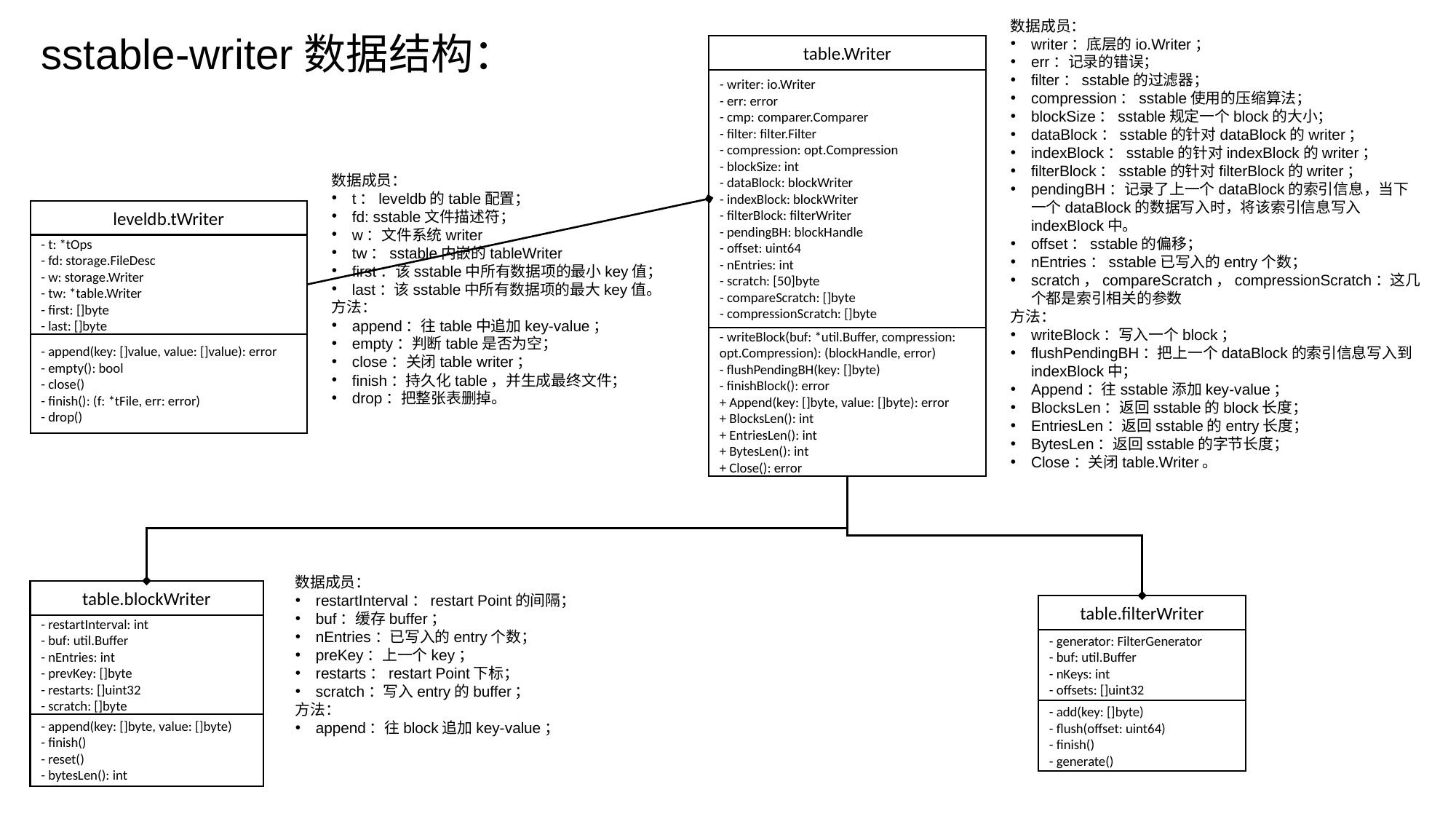

数据成员：
writer：底层的io.Writer；
err：记录的错误；
filter：sstable的过滤器；
compression：sstable使用的压缩算法；
blockSize：sstable规定一个block的大小；
dataBlock：sstable的针对dataBlock的writer；
indexBlock：sstable的针对indexBlock的writer；
filterBlock：sstable的针对filterBlock的writer；
pendingBH：记录了上一个dataBlock的索引信息，当下一个dataBlock的数据写入时，将该索引信息写入indexBlock中。
offset：sstable的偏移；
nEntries：sstable已写入的entry个数；
scratch，compareScratch，compressionScratch：这几个都是索引相关的参数
方法：
writeBlock：写入一个block；
flushPendingBH：把上一个dataBlock的索引信息写入到indexBlock中；
Append：往sstable添加key-value；
BlocksLen：返回sstable的block长度；
EntriesLen：返回sstable的entry长度；
BytesLen：返回sstable的字节长度；
Close：关闭table.Writer。

sstable-writer数据结构：
table.Writer
- writer: io.Writer
- err: error
- cmp: comparer.Comparer
- filter: filter.Filter
- compression: opt.Compression
- blockSize: int
- dataBlock: blockWriter
- indexBlock: blockWriter
- filterBlock: filterWriter
- pendingBH: blockHandle
- offset: uint64
- nEntries: int
- scratch: [50]byte
- compareScratch: []byte
- compressionScratch: []byte
- writeBlock(buf: *util.Buffer, compression: opt.Compression): (blockHandle, error)
- flushPendingBH(key: []byte)
- finishBlock(): error
+ Append(key: []byte, value: []byte): error
+ BlocksLen(): int
+ EntriesLen(): int
+ BytesLen(): int
+ Close(): error
数据成员：
t：leveldb的table配置；
fd: sstable文件描述符；
w：文件系统writer
tw：sstable内嵌的tableWriter
first：该sstable中所有数据项的最小key值；
last：该sstable中所有数据项的最大key值。
方法：
append：往table中追加key-value；
empty：判断table是否为空；
close：关闭table writer；
finish：持久化table，并生成最终文件；
drop：把整张表删掉。

leveldb.tWriter
- t: *tOps
- fd: storage.FileDesc
- w: storage.Writer
- tw: *table.Writer
- first: []byte
- last: []byte
- append(key: []value, value: []value): error
- empty(): bool
- close()
- finish(): (f: *tFile, err: error)
- drop()
数据成员：
restartInterval：restart Point的间隔；
buf：缓存buffer；
nEntries：已写入的entry个数；
preKey：上一个key；
restarts：restart Point下标；
scratch：写入entry的buffer；
方法：
append：往block追加key-value；

table.blockWriter
- restartInterval: int
- buf: util.Buffer
- nEntries: int
- prevKey: []byte
- restarts: []uint32
- scratch: []byte
- append(key: []byte, value: []byte)
- finish()
- reset()
- bytesLen(): int
table.filterWriter
- generator: FilterGenerator
- buf: util.Buffer
- nKeys: int
- offsets: []uint32
- add(key: []byte)
- flush(offset: uint64)
- finish()
- generate()